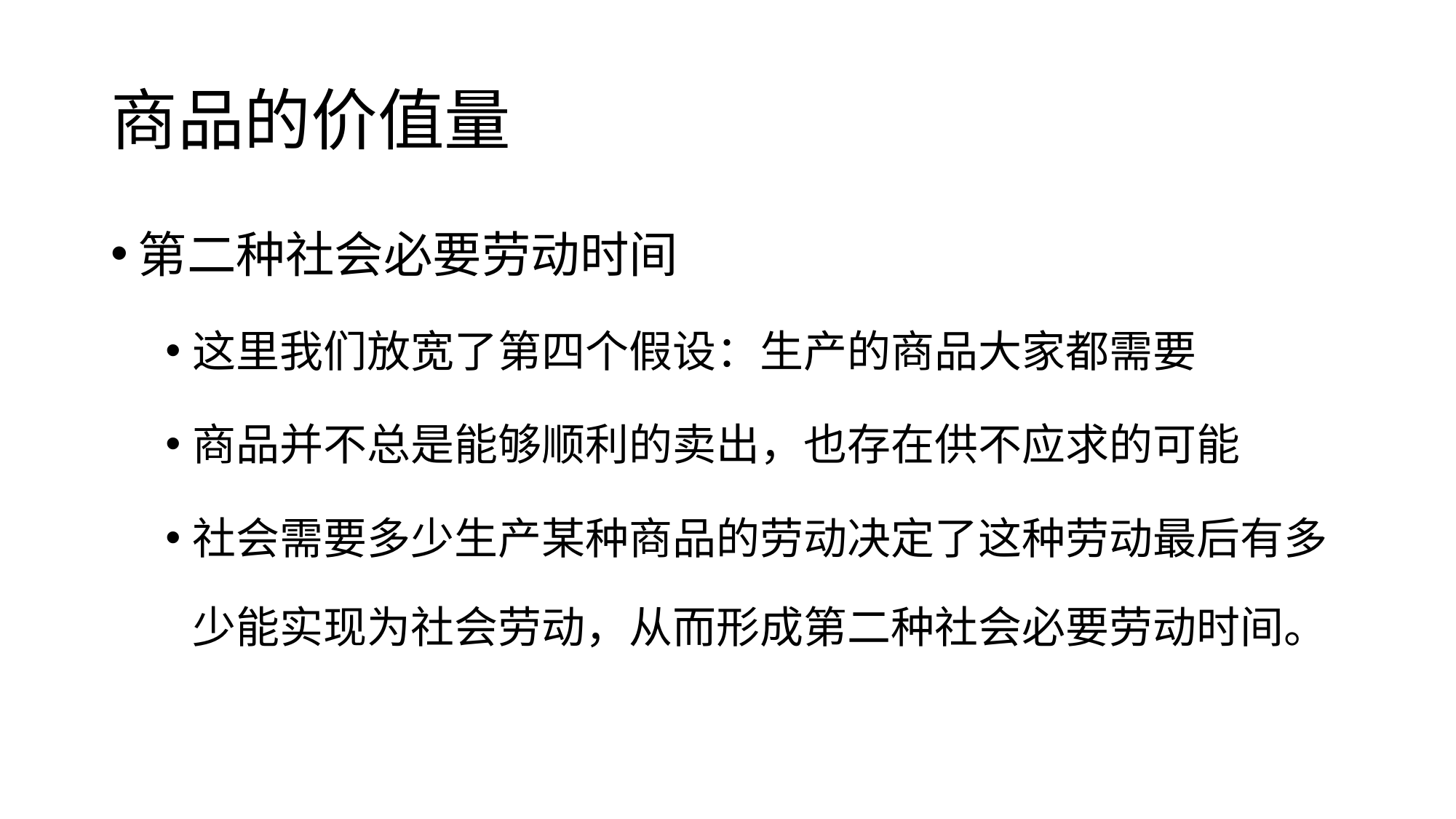

# 商品的价值量
第二种社会必要劳动时间
这里我们放宽了第四个假设：生产的商品大家都需要
商品并不总是能够顺利的卖出，也存在供不应求的可能
社会需要多少生产某种商品的劳动决定了这种劳动最后有多少能实现为社会劳动，从而形成第二种社会必要劳动时间。